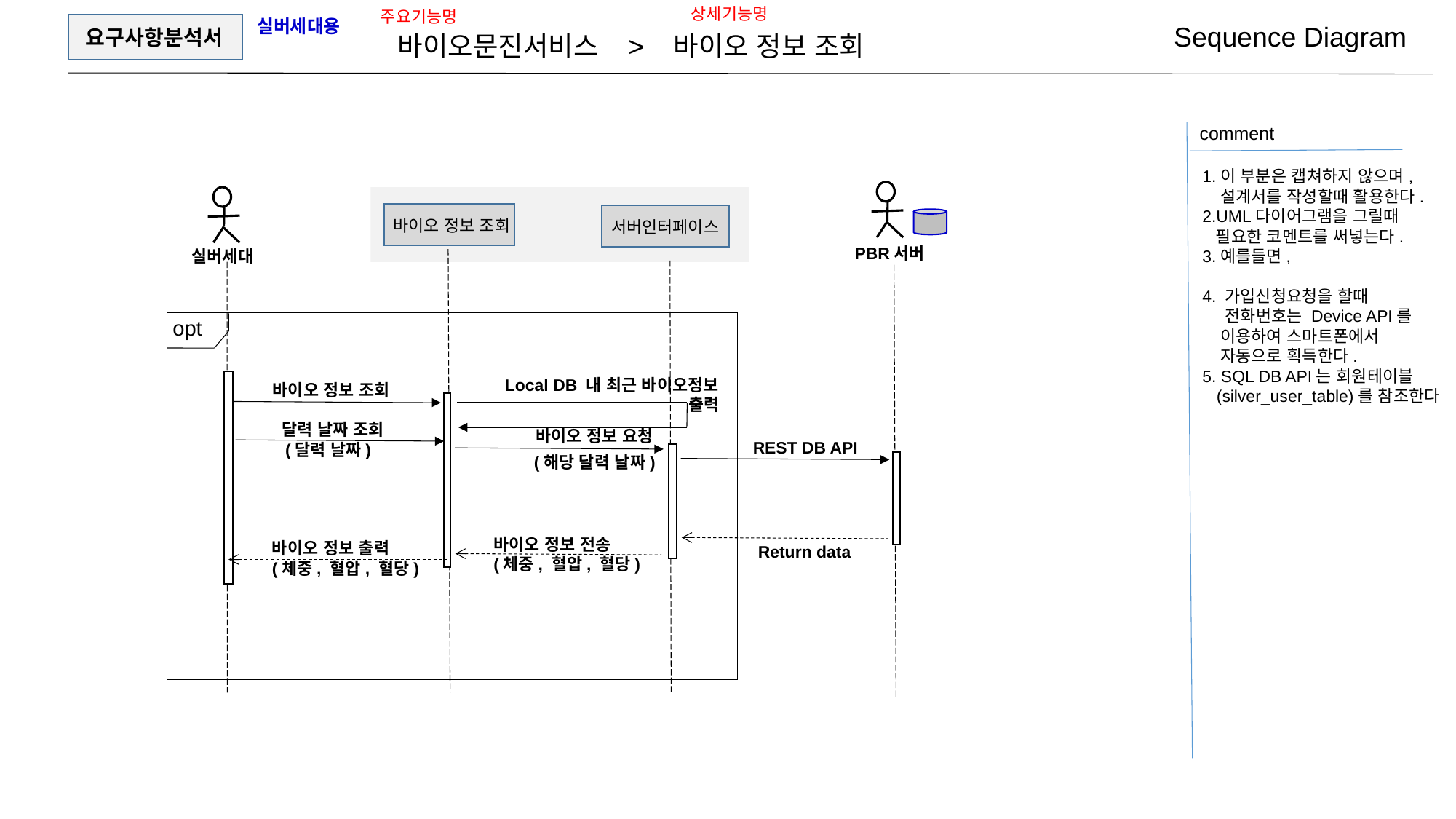

상세기능명
주요기능명
실버세대용
Sequence Diagram

요구사항분석서
바이오문진서비스   >   바이오 정보 조회
comment
1.이 부분은 캡쳐하지 않으며,
   설계서를 작성할때 활용한다.
2.UML다이어그램을 그릴때
  필요한 코멘트를 써넣는다.
3.예를들면,

4. 가입신청요청을 할때
    전화번호는 Device API를
   이용하여 스마트폰에서
   자동으로 획득한다.
5. SQL DB API는 회원테이블
   (silver_user_table)를 참조한다

바이오 정보 조회
서버인터페이스
PBR서버
실버세대
opt

Local DB 내 최근 바이오정보
출력

바이오 정보 조회

   달력 날짜 조회
    (달력 날짜)
바이오 정보 요청
(해당 달력 날짜)
REST DB API

바이오 정보 전송
(체중, 혈압, 혈당)
바이오 정보 출력
(체중, 혈압, 혈당)
Return data